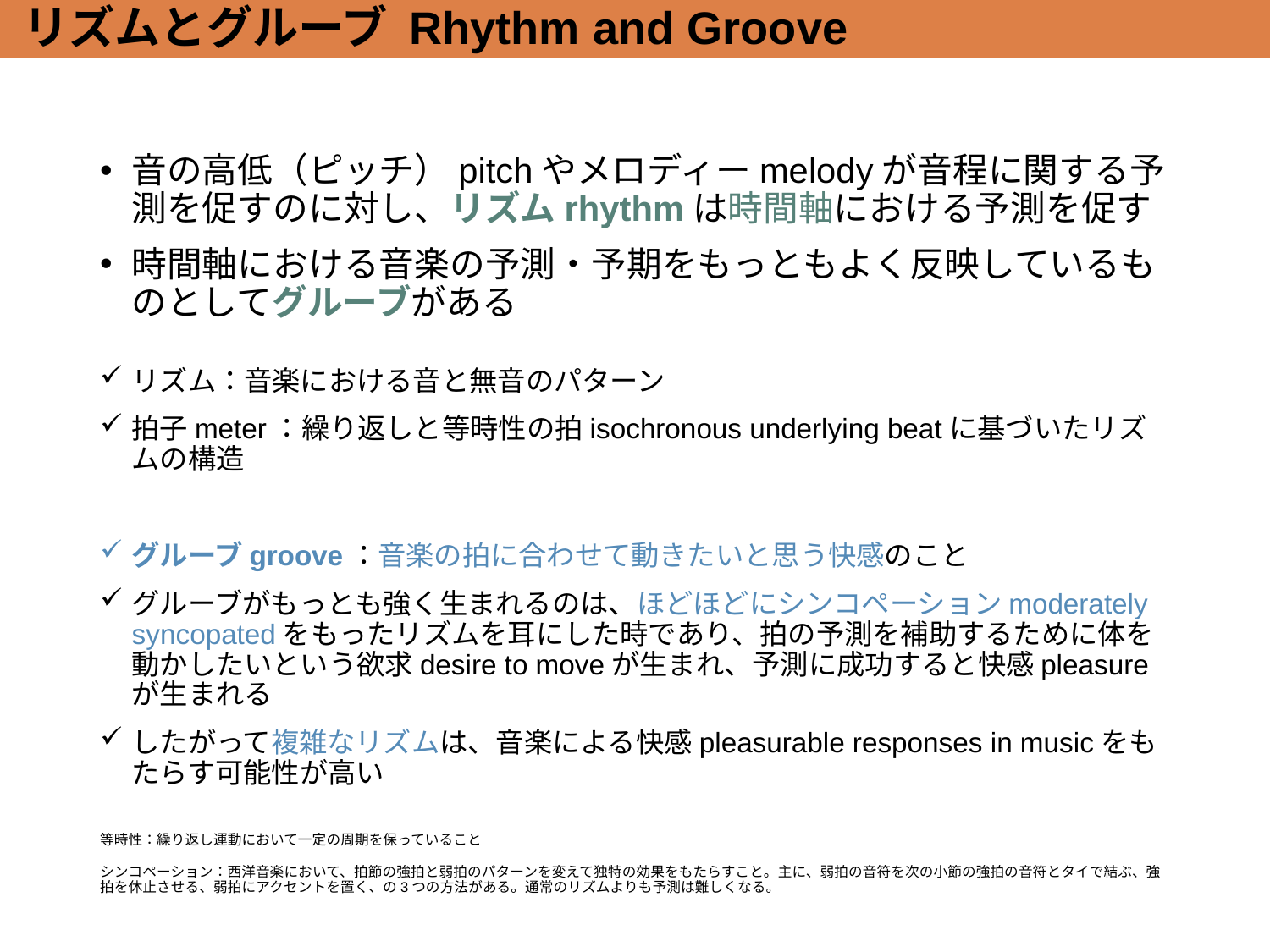

# リズムとグルーブ Rhythm and Groove
音の高低（ピッチ）pitchやメロディーmelodyが音程に関する予測を促すのに対し、リズムrhythmは時間軸における予測を促す
時間軸における音楽の予測・予期をもっともよく反映しているものとしてグルーブがある
リズム：音楽における音と無音のパターン
拍子meter：繰り返しと等時性の拍isochronous underlying beatに基づいたリズムの構造

グルーブgroove：音楽の拍に合わせて動きたいと思う快感のこと
グルーブがもっとも強く生まれるのは、ほどほどにシンコペーションmoderately syncopatedをもったリズムを耳にした時であり、拍の予測を補助するために体を動かしたいという欲求desire to moveが生まれ、予測に成功すると快感pleasureが生まれる
したがって複雑なリズムは、音楽による快感pleasurable responses in musicをもたらす可能性が高い
等時性：繰り返し運動において一定の周期を保っていること
シンコペーション：西洋音楽において、拍節の強拍と弱拍のパターンを変えて独特の効果をもたらすこと。主に、弱拍の音符を次の小節の強拍の音符とタイで結ぶ、強拍を休止させる、弱拍にアクセントを置く、の3つの方法がある。通常のリズムよりも予測は難しくなる。